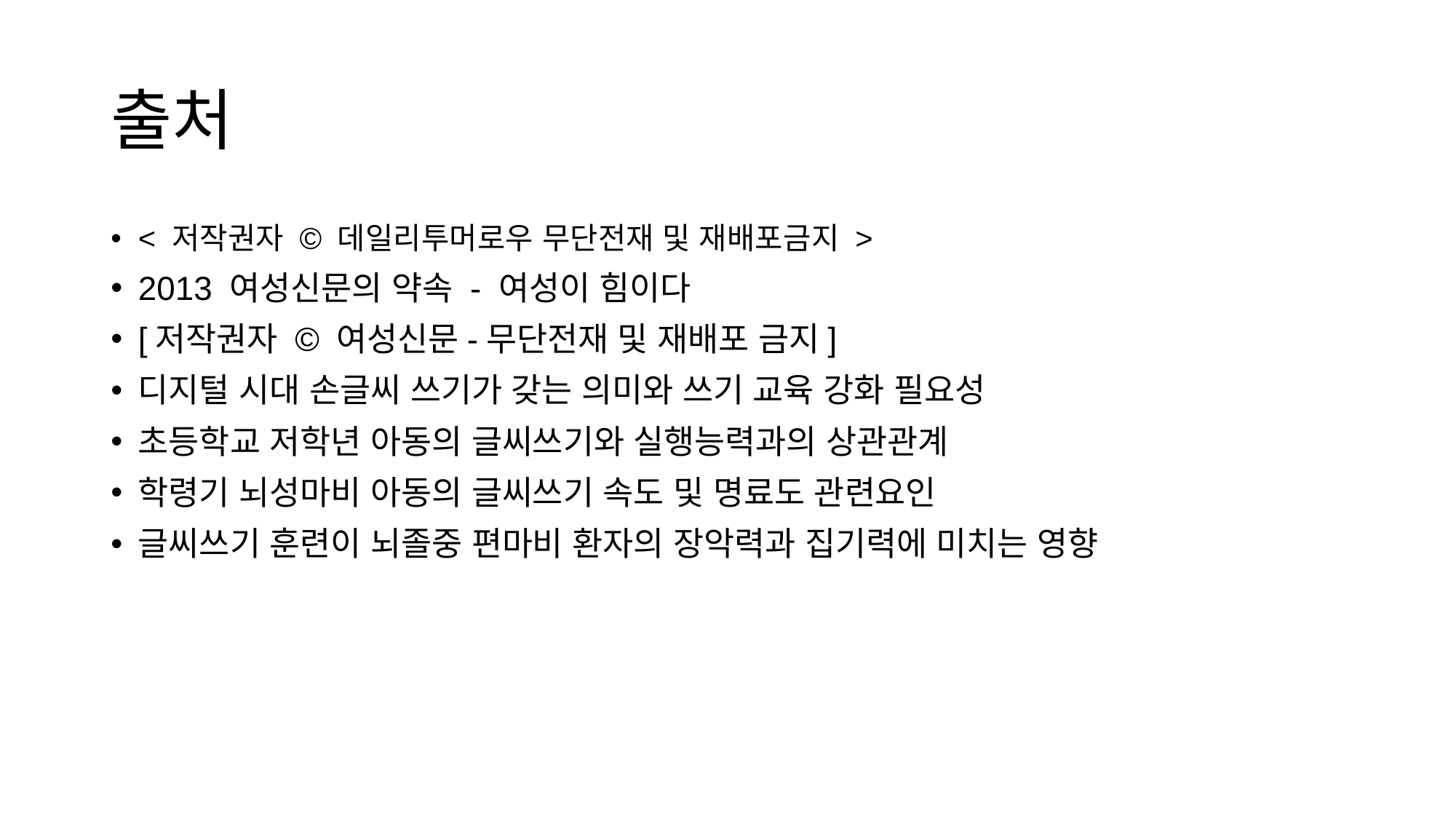

# 출처
< 저작권자 © 데일리투머로우 무단전재 및 재배포금지 >
2013 여성신문의 약속 - 여성이 힘이다
[저작권자 © 여성신문-무단전재 및 재배포 금지]
디지털 시대 손글씨 쓰기가 갖는 의미와 쓰기 교육 강화 필요성
초등학교 저학년 아동의 글씨쓰기와 실행능력과의 상관관계
학령기 뇌성마비 아동의 글씨쓰기 속도 및 명료도 관련요인
글씨쓰기 훈련이 뇌졸중 편마비 환자의 장악력과 집기력에 미치는 영향